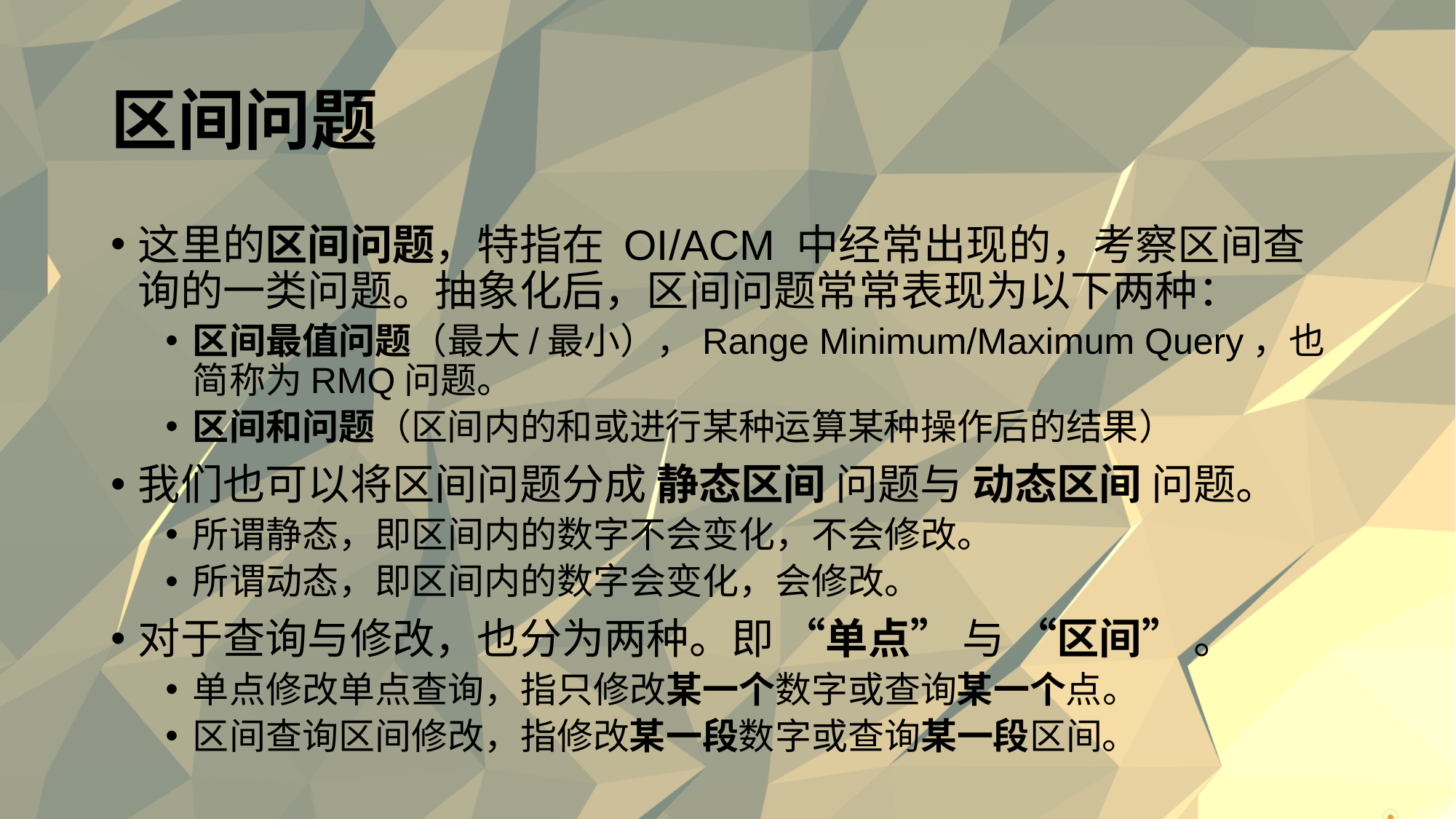

# 区间问题
这里的区间问题，特指在 OI/ACM 中经常出现的，考察区间查询的一类问题。抽象化后，区间问题常常表现为以下两种：
区间最值问题（最大/最小），Range Minimum/Maximum Query，也简称为RMQ问题。
区间和问题（区间内的和或进行某种运算某种操作后的结果）
我们也可以将区间问题分成 静态区间 问题与 动态区间 问题。
所谓静态，即区间内的数字不会变化，不会修改。
所谓动态，即区间内的数字会变化，会修改。
对于查询与修改，也分为两种。即 “单点” 与 “区间” 。
单点修改单点查询，指只修改某一个数字或查询某一个点。
区间查询区间修改，指修改某一段数字或查询某一段区间。